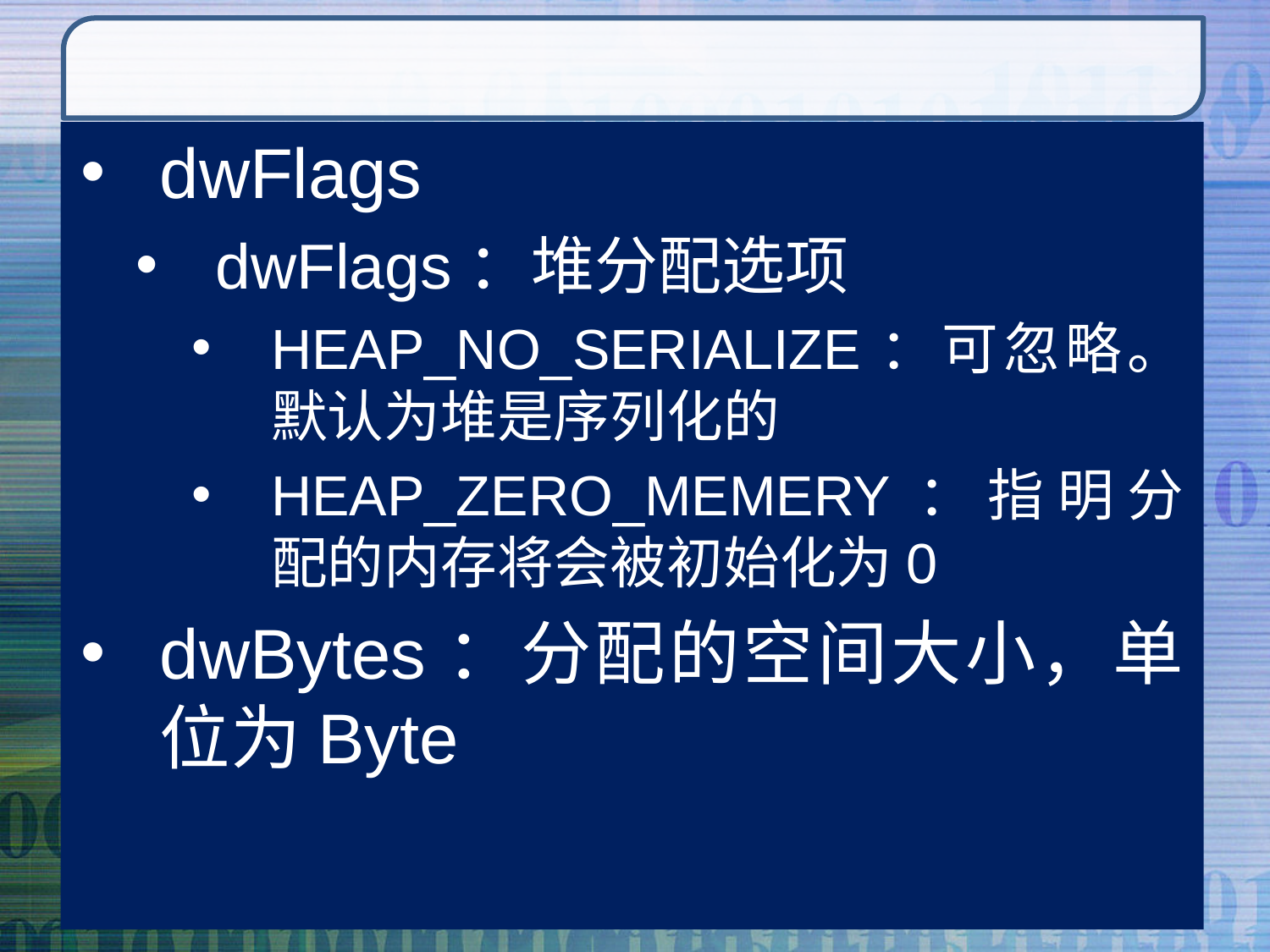

#
dwFlags
dwFlags：堆分配选项
HEAP_NO_SERIALIZE：可忽略。默认为堆是序列化的
HEAP_ZERO_MEMERY：指明分配的内存将会被初始化为0
dwBytes：分配的空间大小，单位为Byte